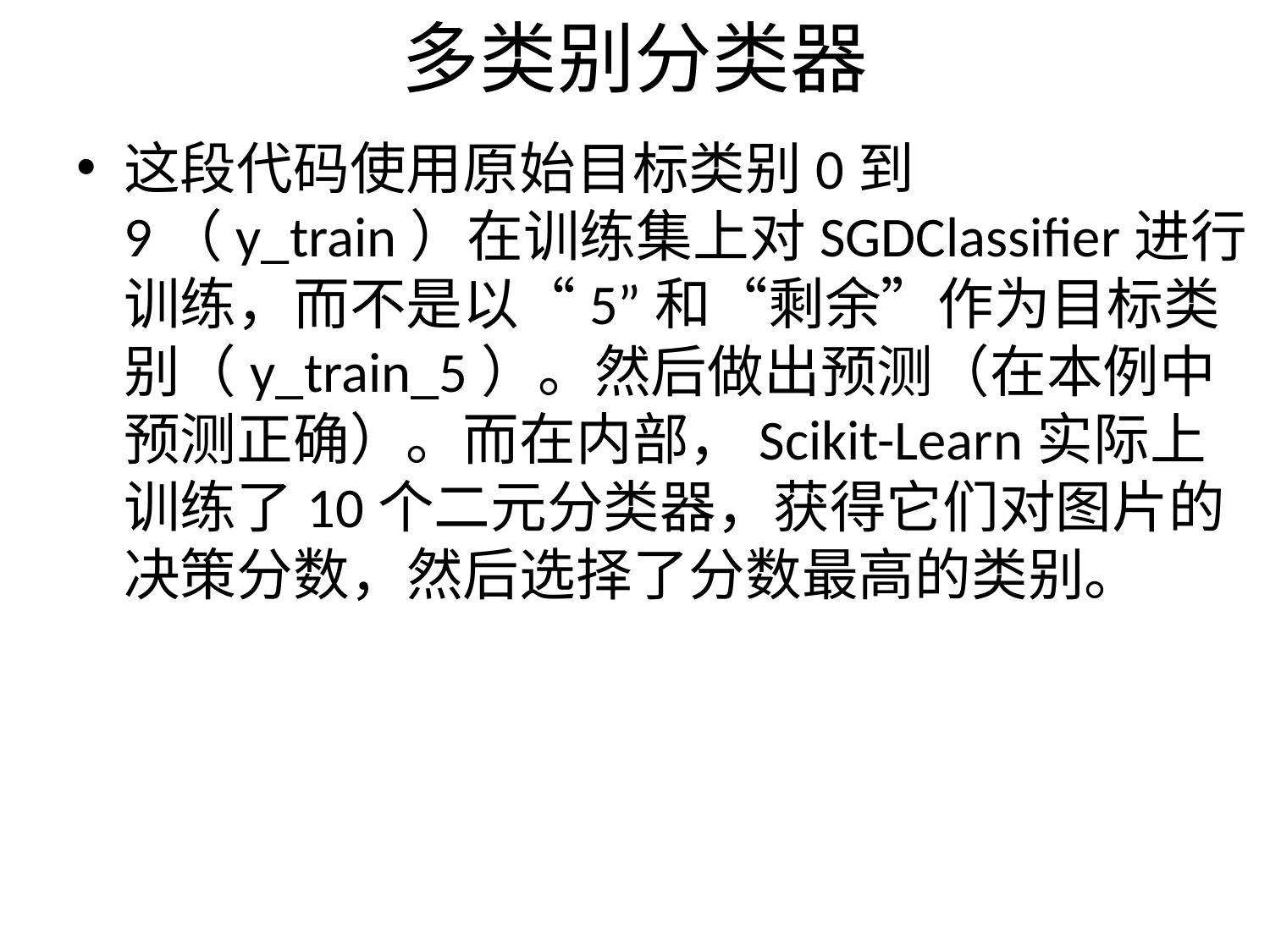

# 多类别分类器
这段代码使用原始目标类别0到9（y_train）在训练集上对SGDClassifier进行训练，而不是以“5”和“剩余”作为目标类别（y_train_5）。然后做出预测（在本例中预测正确）。而在内部，Scikit-Learn实际上训练了10个二元分类器，获得它们对图片的决策分数，然后选择了分数最高的类别。